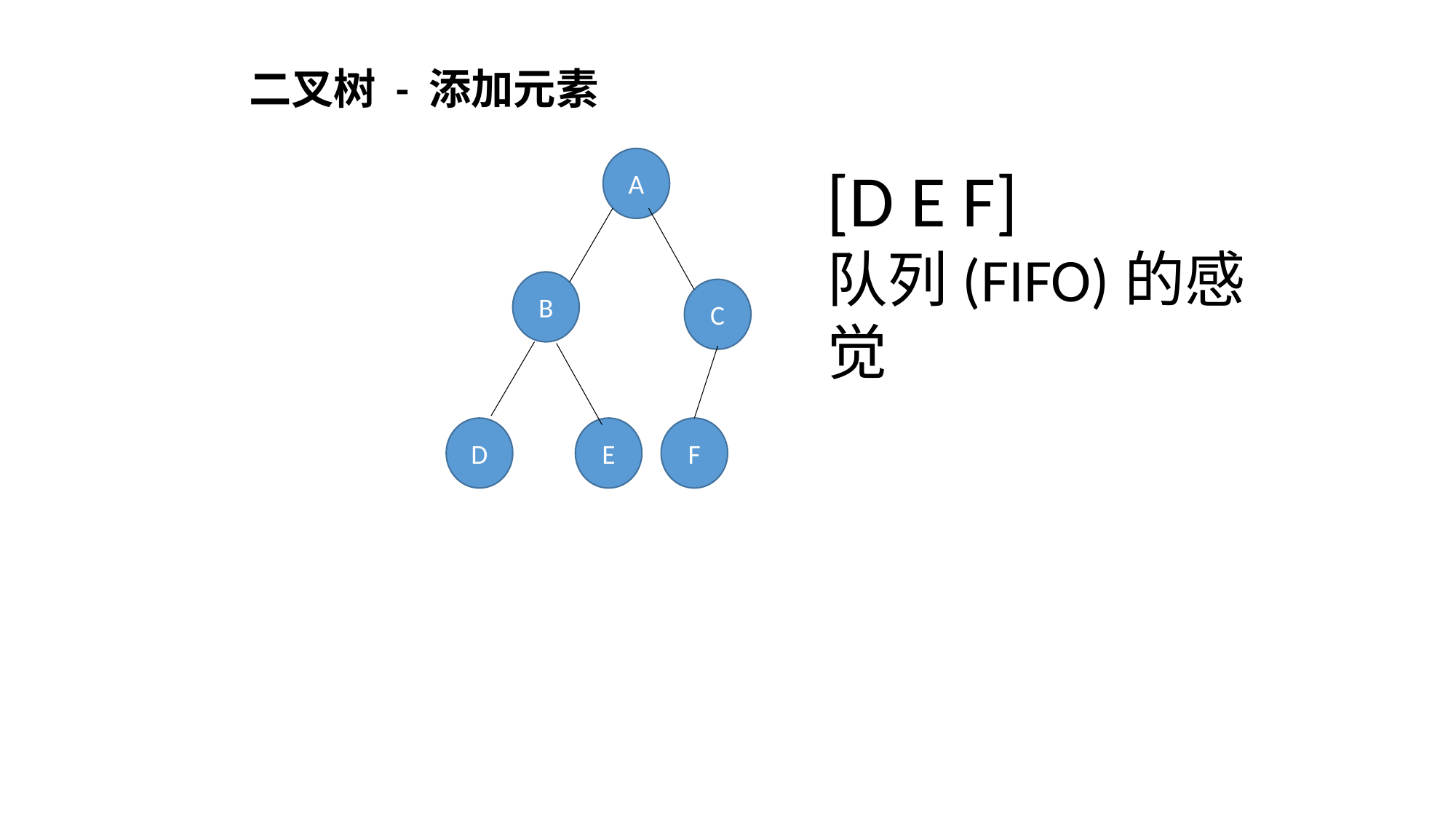

二叉树 - 添加元素
A
[D E F]
队列(FIFO)的感觉
B
C
D
E
F